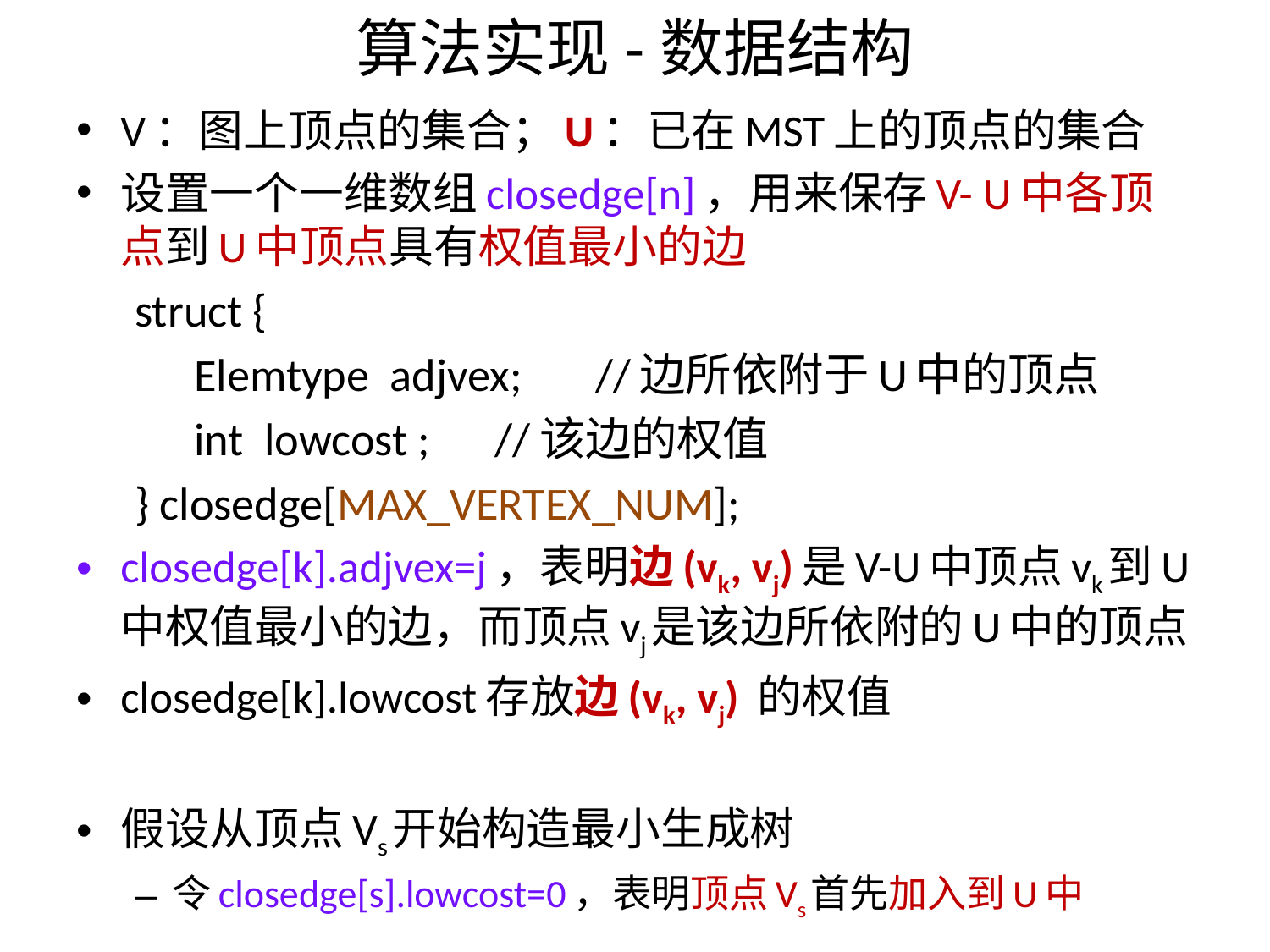

# 算法实现-数据结构
V：图上顶点的集合；U：已在MST上的顶点的集合
设置一个一维数组closedge[n]，用来保存V- U中各顶点到U中顶点具有权值最小的边
struct {
Elemtype  adjvex;  	//边所依附于U中的顶点
int  lowcost ; 	//该边的权值
} closedge[MAX_VERTEX_NUM];
closedge[k].adjvex=j，表明边(vk, vj)是V-U中顶点vk到U中权值最小的边，而顶点vj是该边所依附的U中的顶点
closedge[k].lowcost存放边(vk, vj) 的权值

假设从顶点Vs开始构造最小生成树
令closedge[s].lowcost=0，表明顶点Vs首先加入到U中